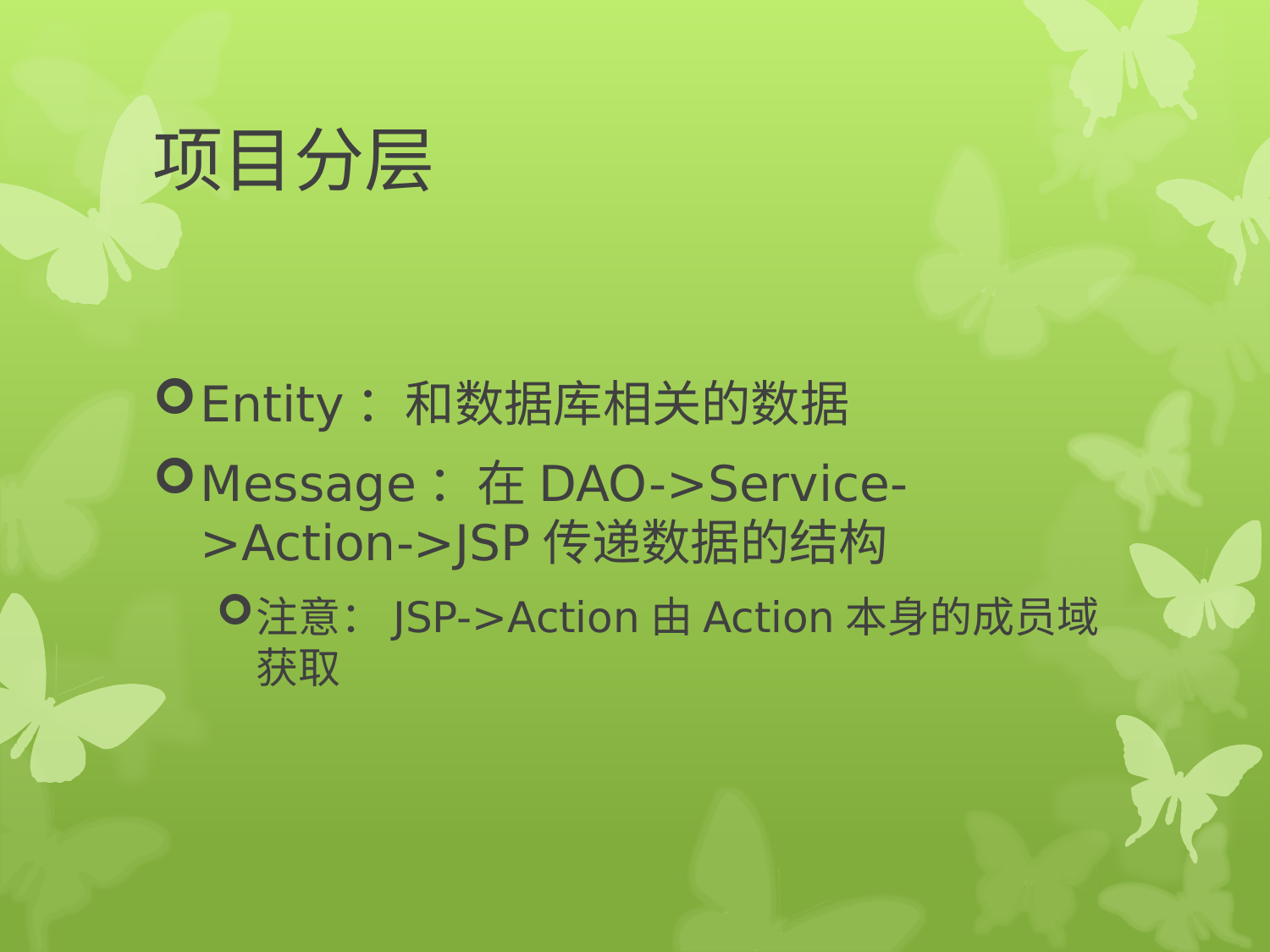

# 项目分层
Entity：和数据库相关的数据
Message：在DAO->Service->Action->JSP传递数据的结构
注意：JSP->Action由Action本身的成员域获取